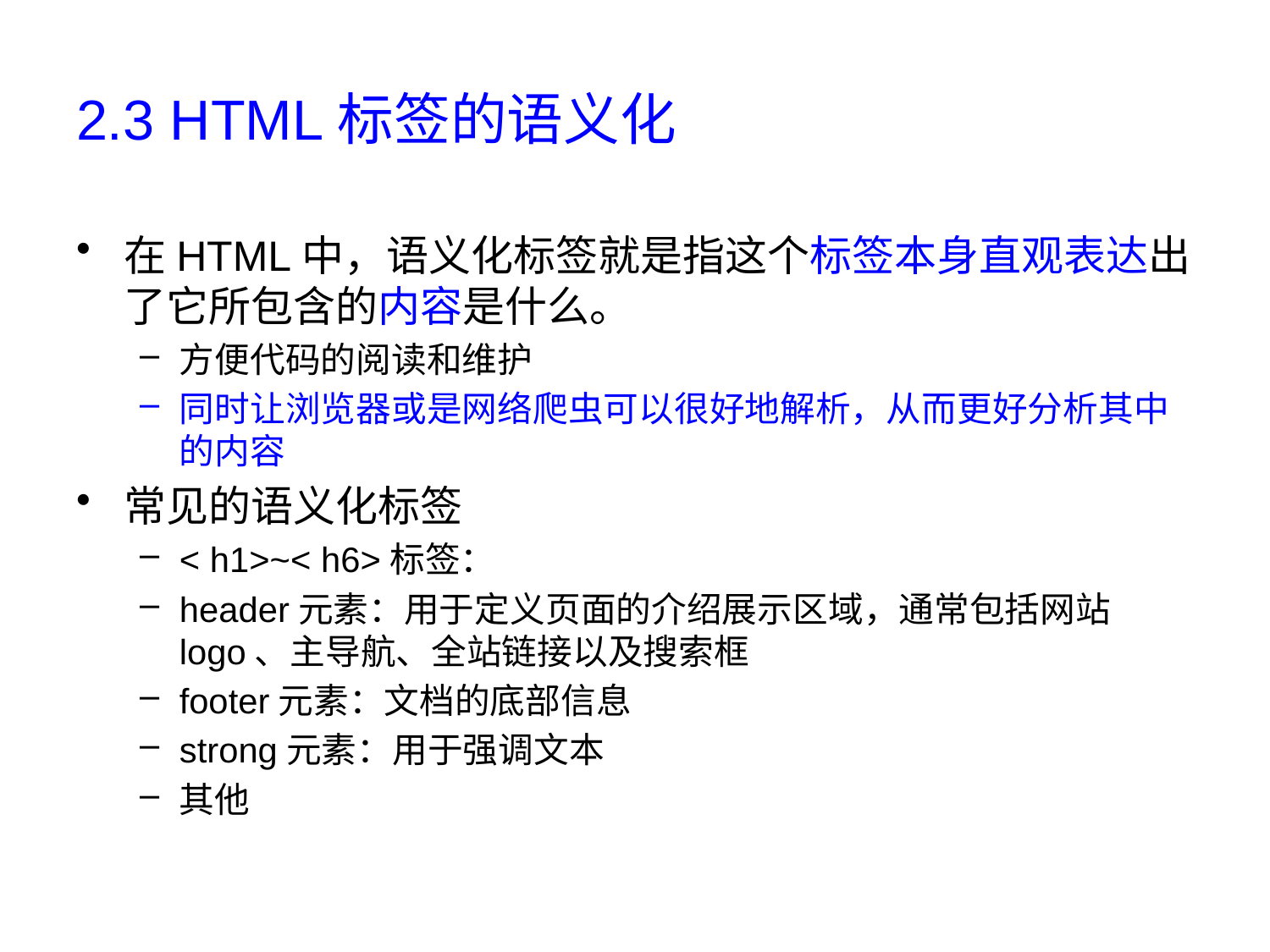

# 2.3 HTML标签的语义化
在HTML中，语义化标签就是指这个标签本身直观表达出了它所包含的内容是什么。
方便代码的阅读和维护
同时让浏览器或是网络爬虫可以很好地解析，从而更好分析其中的内容
常见的语义化标签
< h1>~< h6>标签：
header元素：用于定义页面的介绍展示区域，通常包括网站logo、主导航、全站链接以及搜索框
footer元素：文档的底部信息
strong元素：用于强调文本
其他